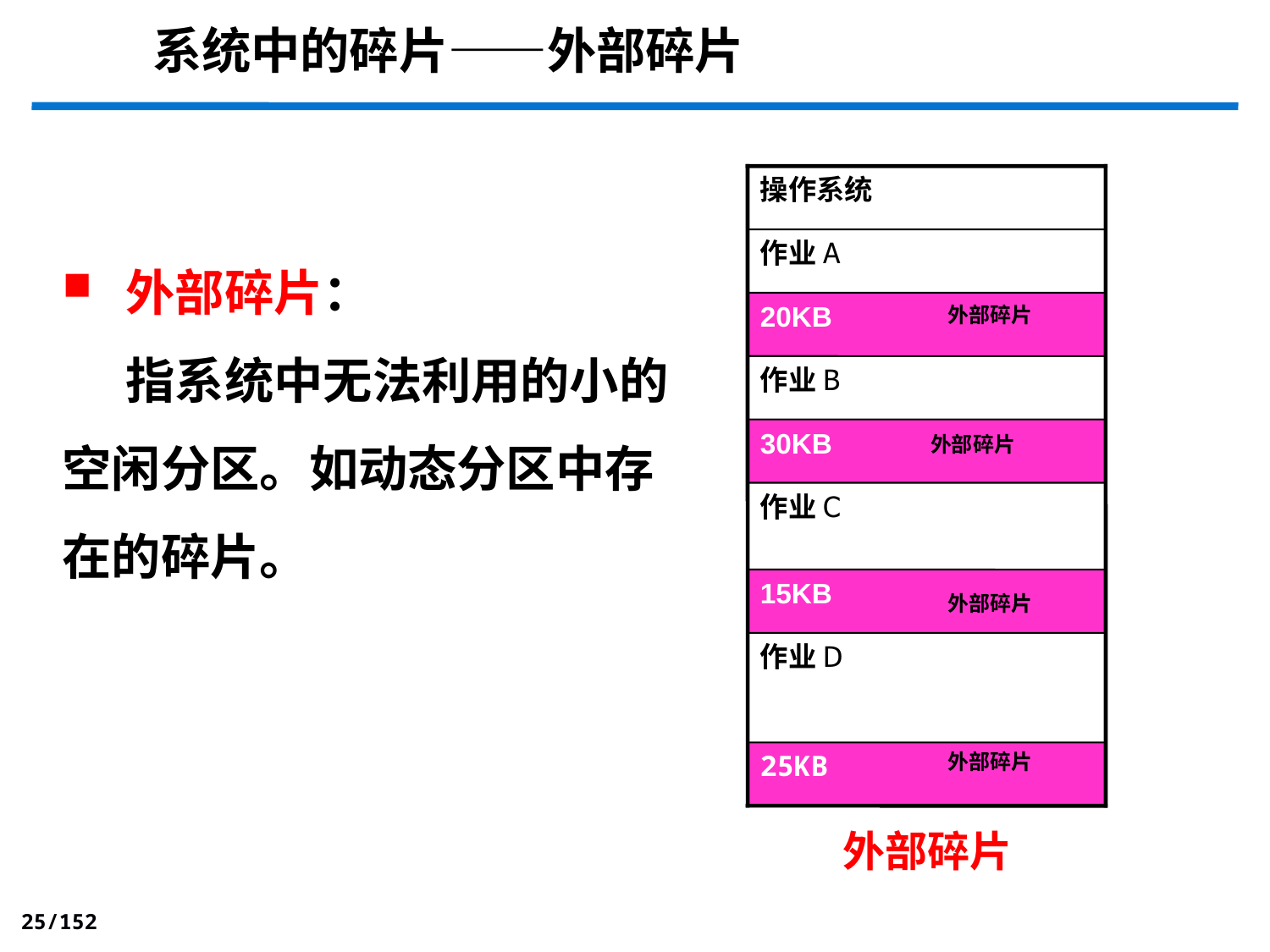

系统中的碎片——外部碎片
操作系统

作业A

20KB

外部碎片
作业B

30KB

外部碎片
作业C

15KB

外部碎片
作业D

25KB

外部碎片

外部碎片：
指系统中无法利用的小的空闲分区。如动态分区中存在的碎片。
外部碎片